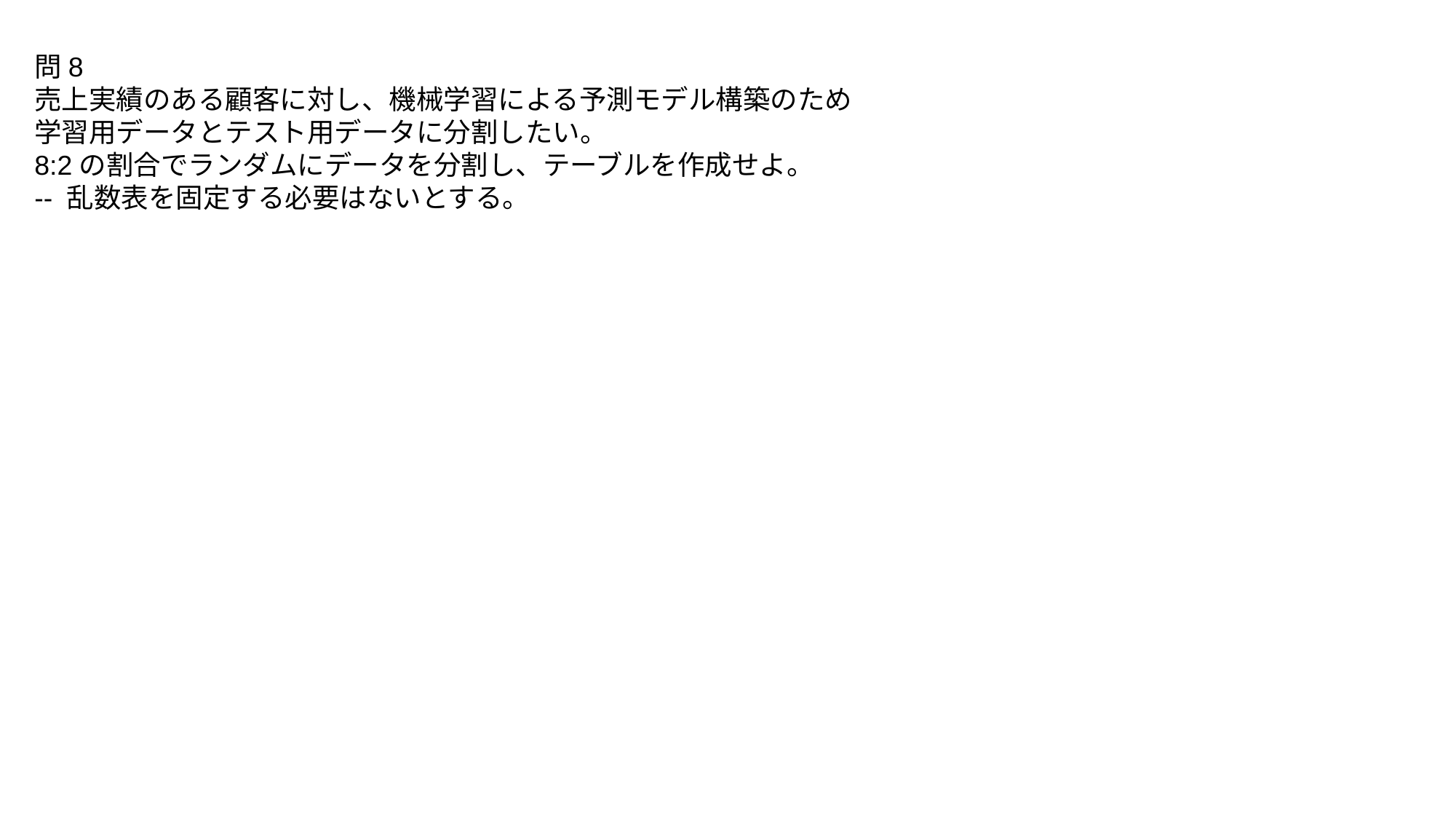

問8
売上実績のある顧客に対し、機械学習による予測モデル構築のため
学習用データとテスト用データに分割したい。
8:2の割合でランダムにデータを分割し、テーブルを作成せよ。
-- 乱数表を固定する必要はないとする。